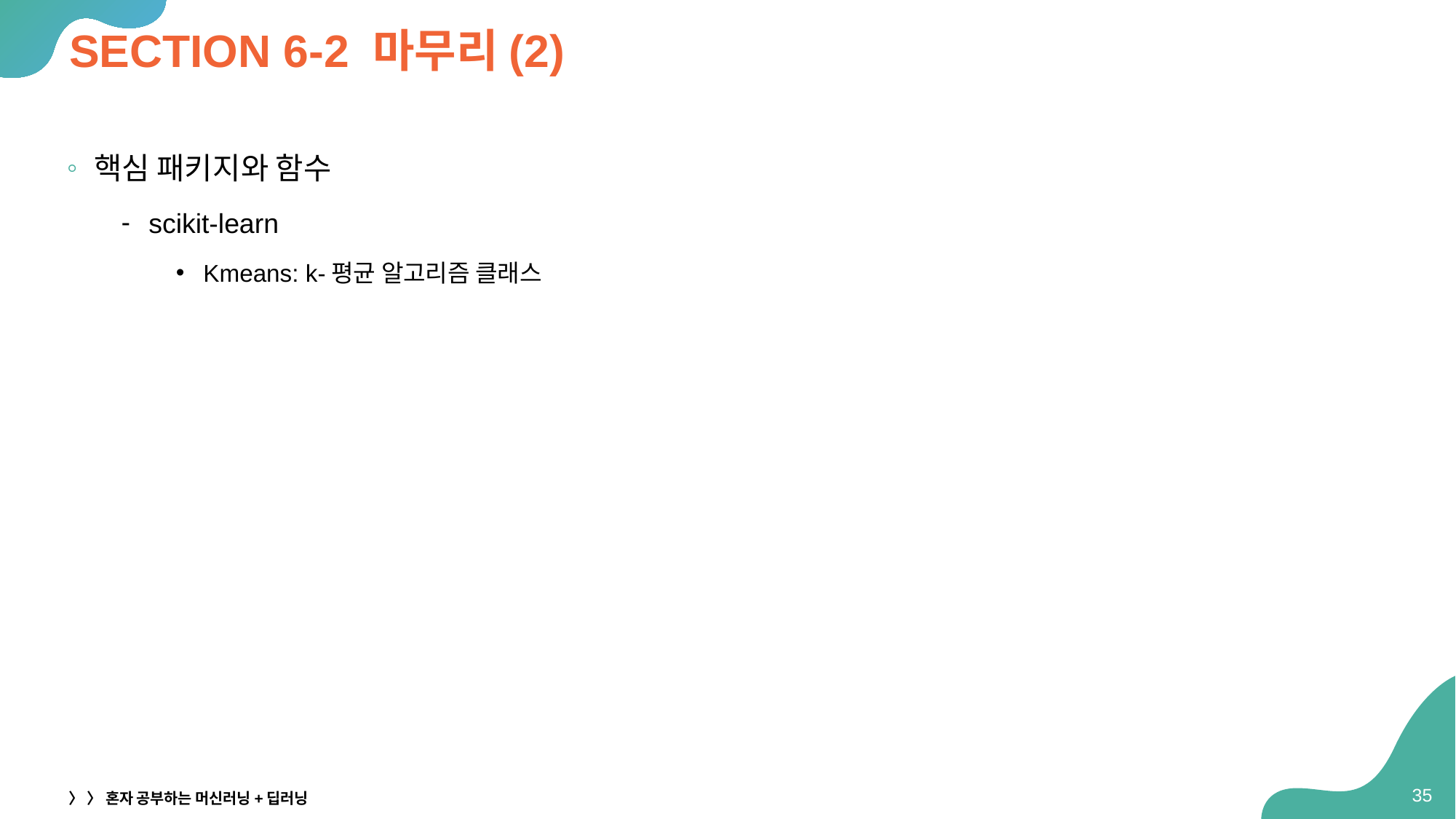

# SECTION 6-2 마무리(2)
핵심 패키지와 함수
scikit-learn
Kmeans: k-평균 알고리즘 클래스
35
〉 〉 혼자 공부하는 머신러닝+딥러닝